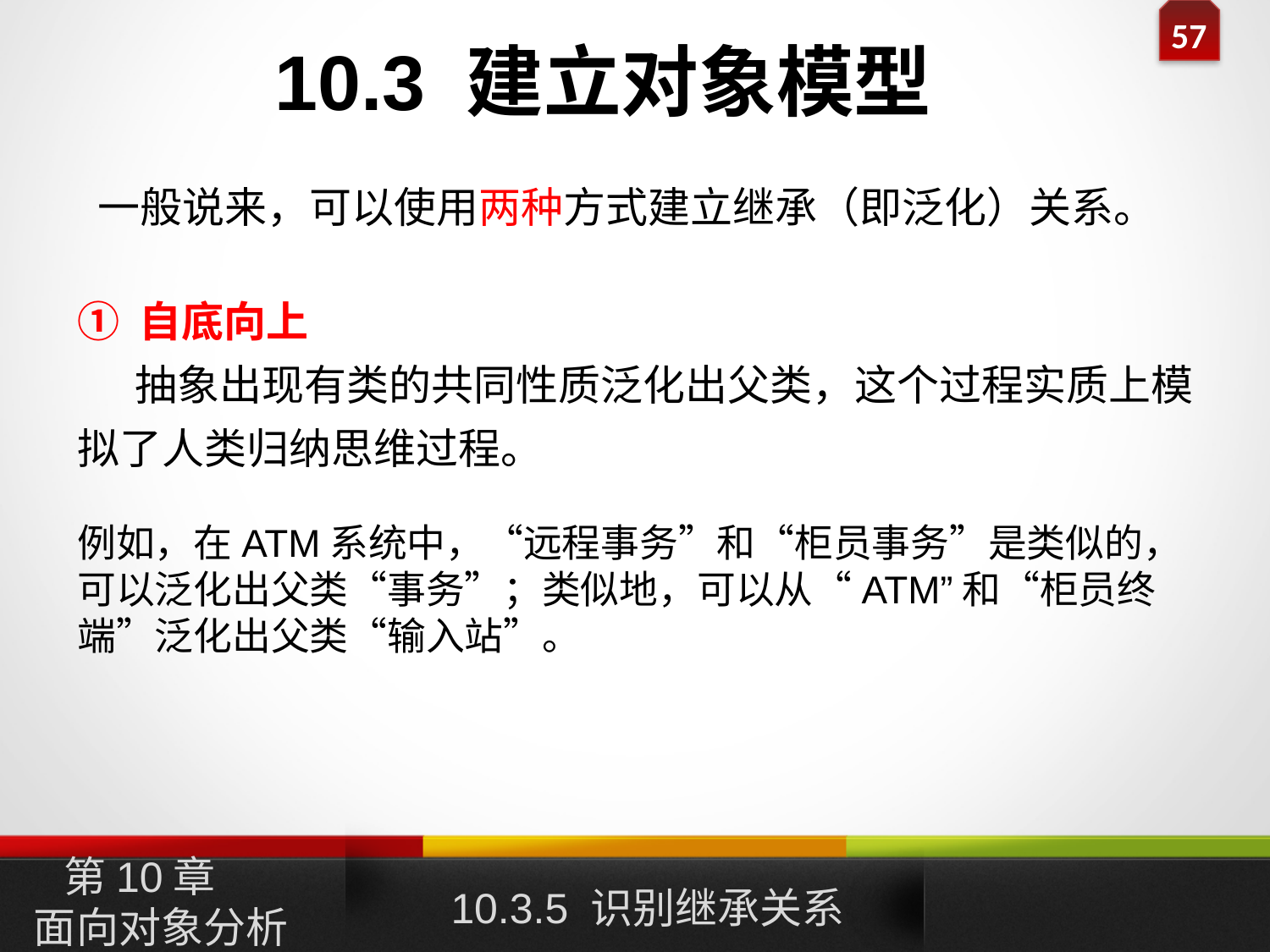

10.3 建立对象模型
一般说来，可以使用两种方式建立继承（即泛化）关系。
① 自底向上
     抽象出现有类的共同性质泛化出父类，这个过程实质上模拟了人类归纳思维过程。
例如，在ATM系统中，“远程事务”和“柜员事务”是类似的，可以泛化出父类“事务”；类似地，可以从“ATM”和“柜员终端”泛化出父类“输入站”。
10.3.5 识别继承关系